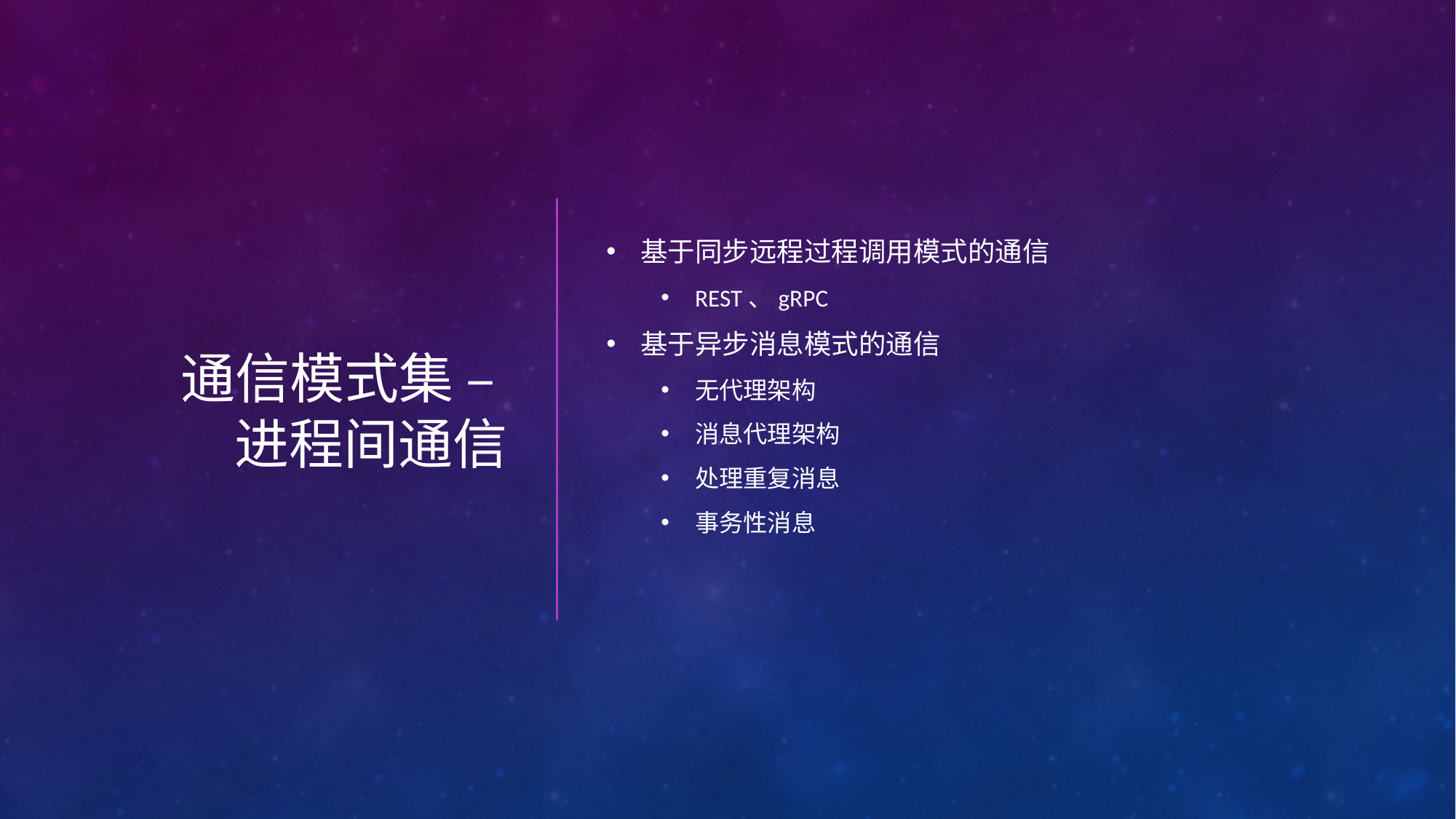

# 通信模式集 – 进程间通信
基于同步远程过程调用模式的通信
REST、gRPC
基于异步消息模式的通信
无代理架构
消息代理架构
处理重复消息
事务性消息